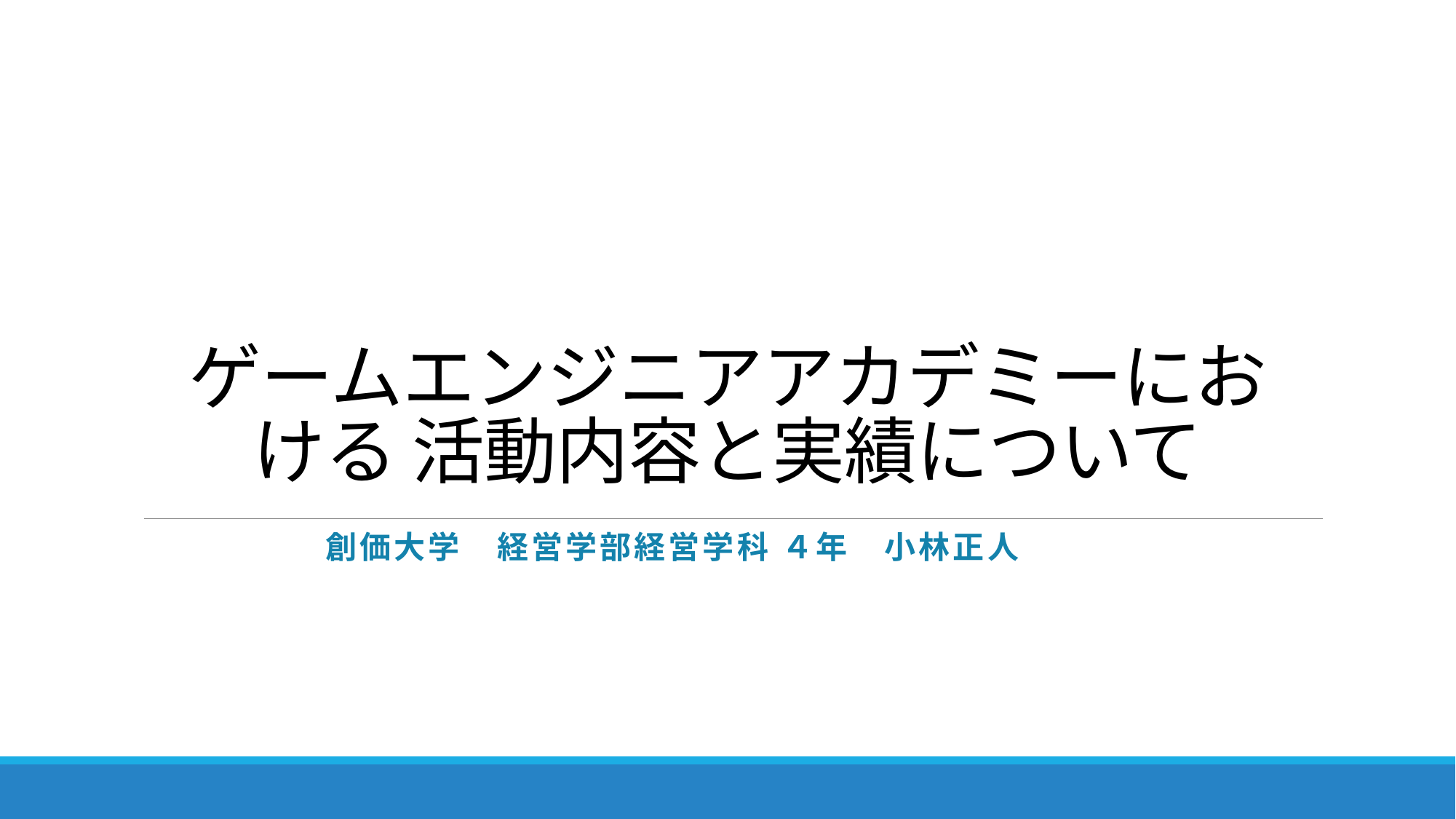

# ゲームエンジニアアカデミーにおける 活動内容と実績について
創価大学　経営学部経営学科 ４年　小林正人